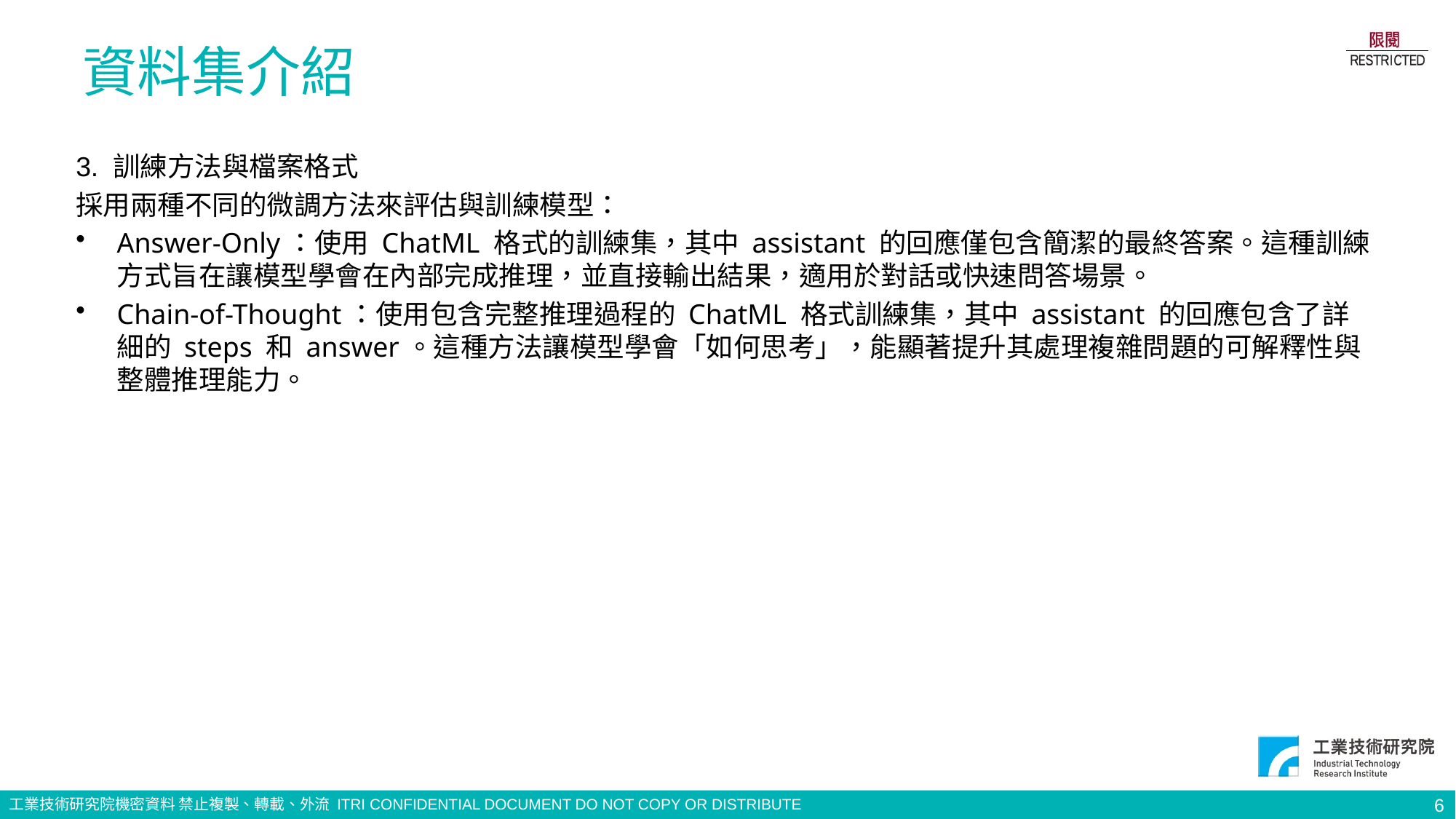

# 資料集介紹
3. 訓練方法與檔案格式
採用兩種不同的微調方法來評估與訓練模型：
Answer-Only：使用 ChatML 格式的訓練集，其中 assistant 的回應僅包含簡潔的最終答案。這種訓練方式旨在讓模型學會在內部完成推理，並直接輸出結果，適用於對話或快速問答場景。
Chain-of-Thought：使用包含完整推理過程的 ChatML 格式訓練集，其中 assistant 的回應包含了詳細的 steps 和 answer。這種方法讓模型學會「如何思考」，能顯著提升其處理複雜問題的可解釋性與整體推理能力。
6